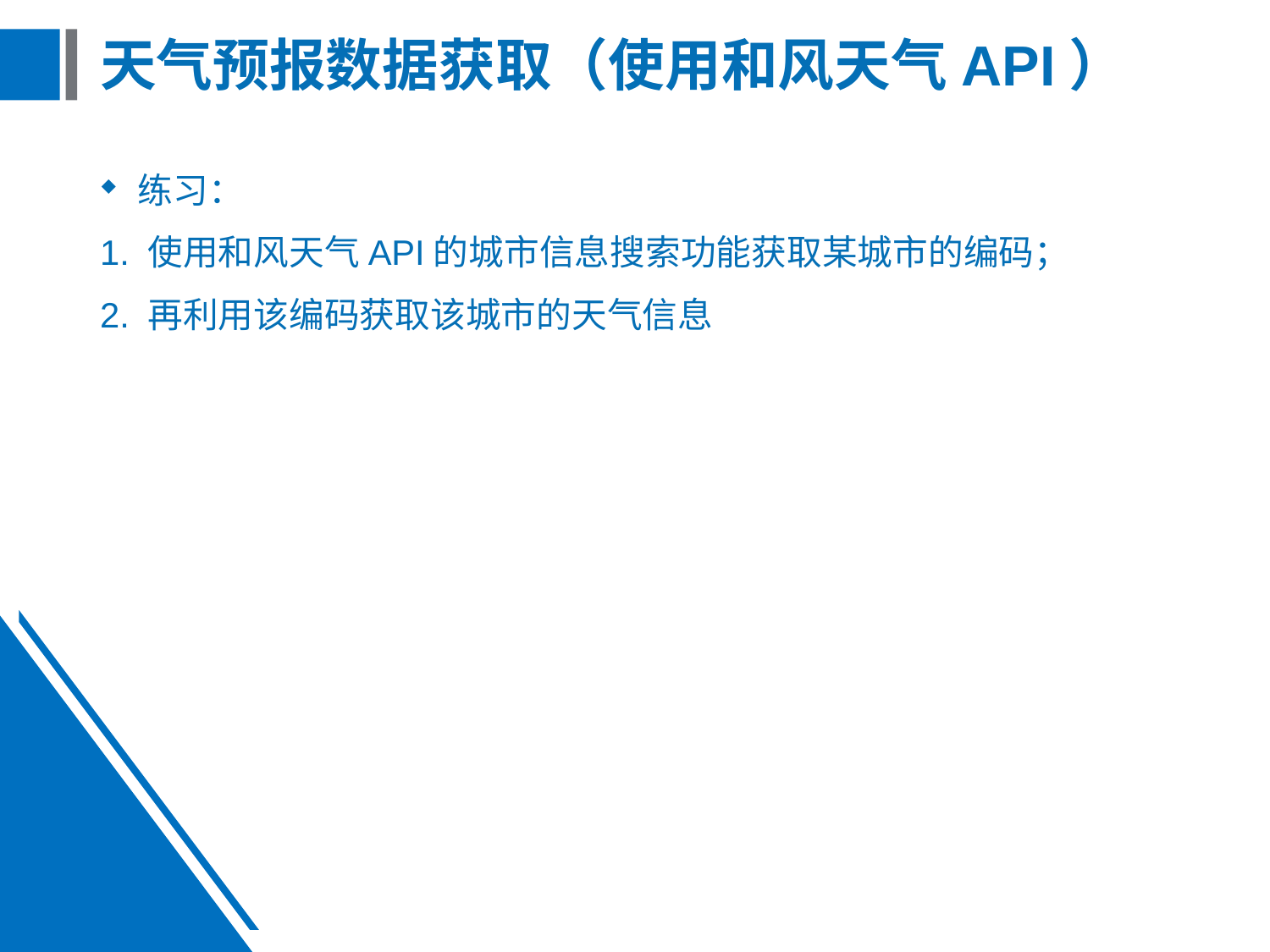

# 天气预报数据获取（使用和风天气API）
练习：
1. 使用和风天气API的城市信息搜索功能获取某城市的编码；
2. 再利用该编码获取该城市的天气信息
16